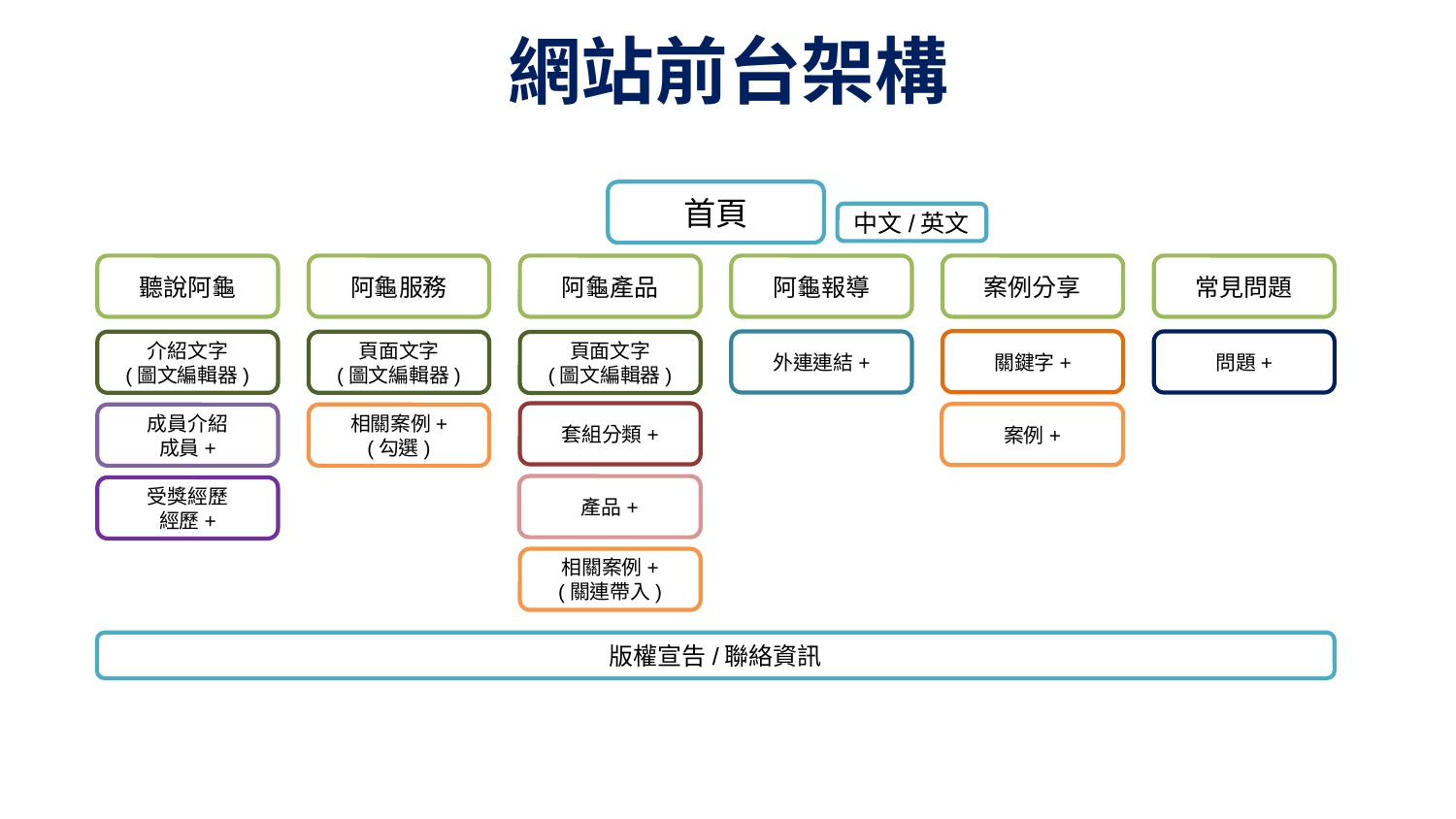

# 網站前台架構
首頁
中文/英文
聽說阿龜
阿龜服務
阿龜產品
阿龜報導
案例分享
常見問題
關鍵字+
外連連結+
問題+
介紹文字
(圖文編輯器)
頁面文字
(圖文編輯器)
頁面文字
(圖文編輯器)
套組分類+
案例+
成員介紹
成員+
相關案例+
(勾選)
產品+
受獎經歷
經歷+
相關案例+
(關連帶入)
版權宣告/聯絡資訊